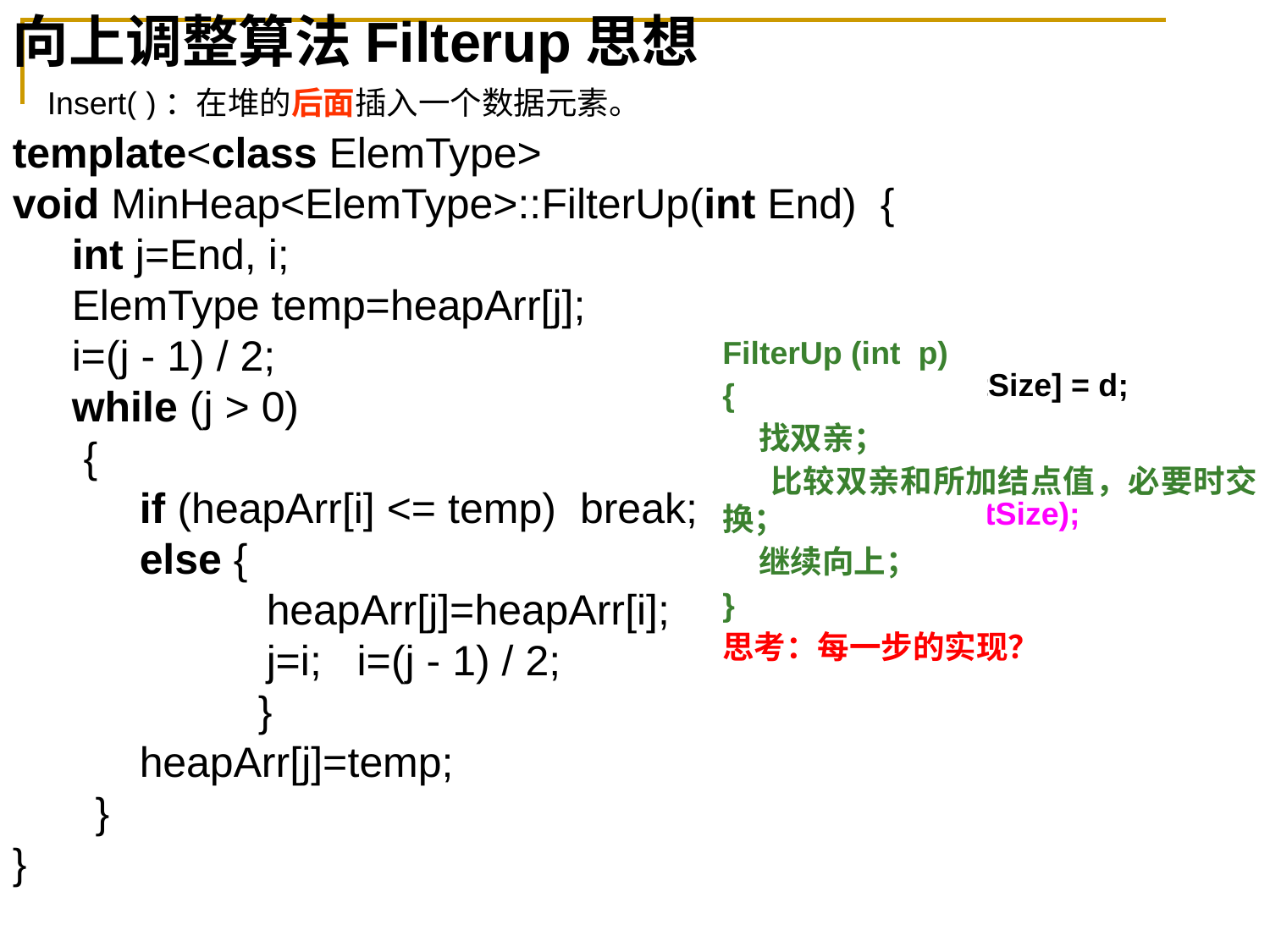

向上调整算法Filterup思想
Insert( )：在堆的后面插入一个数据元素。
问题：可能破坏堆的性质。
解决：调用FilterUp( )函数，自下而上调整。
template<class ElemType>
void MinHeap<ElemType>::FilterUp(int End)  {
     int j=End, i;
     ElemType temp=heapArr[j];
     i=(j - 1) / 2;
     while (j > 0)
      {
	if (heapArr[i] <= temp)  break;
	else {
		heapArr[j]=heapArr[i];
		j=i;   i=(j - 1) / 2;
	          }
	heapArr[j]=temp;
       }
}
思考：(1) 自下而上（向上）调整一次是否可以？为什么？
(2) 为什么不能自上而下（向下）？
(3) 如何代码实现？
堆满判断；
heapArr[heapCurrentSize] = d;
heapCurrentSize++;
向上调整
FilterUp (heapCurrentSize);
FilterUp (int  p)
{
    找双亲；
     比较双亲和所加结点值，必要时交换；
    继续向上；
}
思考：每一步的实现？
11

16
74

29
23
99
80

35
62
57
11
16
74
29
23
99
80
35
62
57
14
16
14
23

14
14